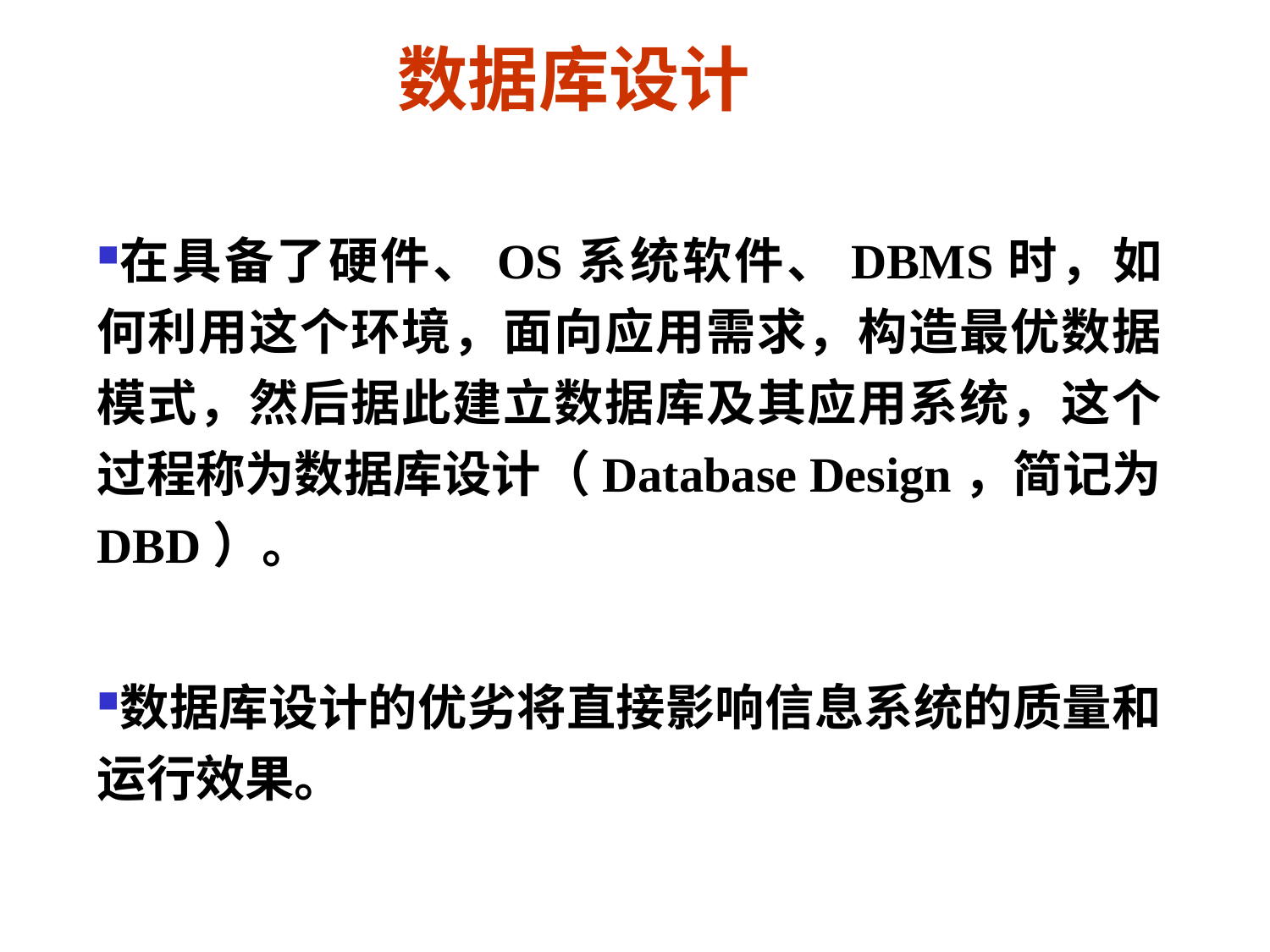

# 数据库设计
在具备了硬件、OS系统软件、DBMS时，如何利用这个环境，面向应用需求，构造最优数据模式，然后据此建立数据库及其应用系统，这个过程称为数据库设计（Database Design，简记为DBD）。

数据库设计的优劣将直接影响信息系统的质量和运行效果。